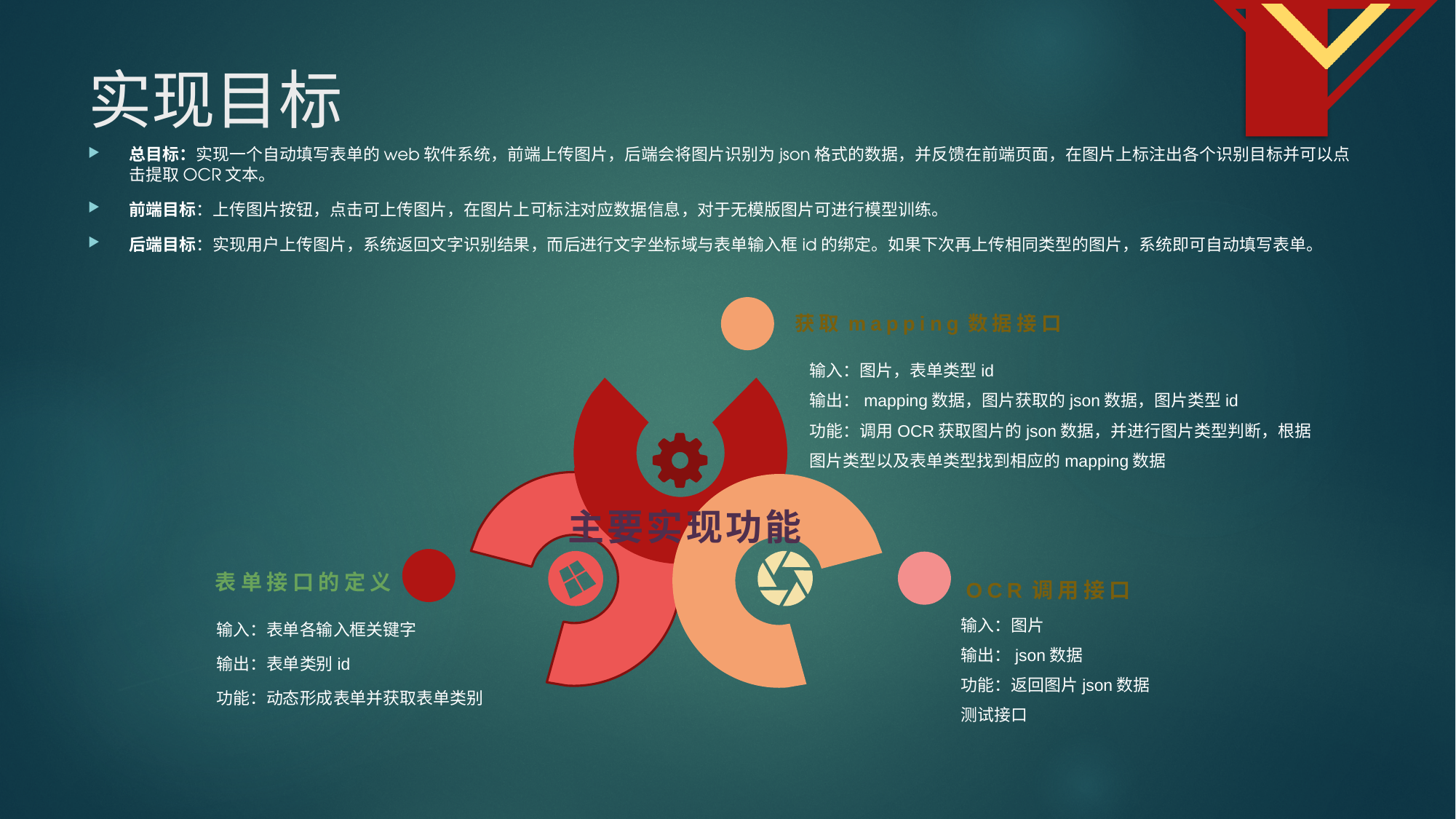

# 实现目标
总目标：实现一个自动填写表单的web软件系统，前端上传图片，后端会将图片识别为json格式的数据，并反馈在前端页面，在图片上标注出各个识别目标并可以点击提取OCR文本。
前端目标：上传图片按钮，点击可上传图片，在图片上可标注对应数据信息，对于无模版图片可进行模型训练。
后端目标：实现用户上传图片，系统返回文字识别结果，而后进行文字坐标域与表单输入框id的绑定。如果下次再上传相同类型的图片，系统即可自动填写表单。
获取mapping数据接口

输入：图片，表单类型id
输出：mapping数据，图片获取的json数据，图片类型id
功能：调用OCR获取图片的json数据，并进行图片类型判断，根据图片类型以及表单类型找到相应的mapping数据

主要实现功能

表单接口的定义
输入：表单各输入框关键字
输出：表单类别id
功能：动态形成表单并获取表单类别
OCR调用接口

输入：图片
输出：json数据
功能：返回图片json数据
测试接口